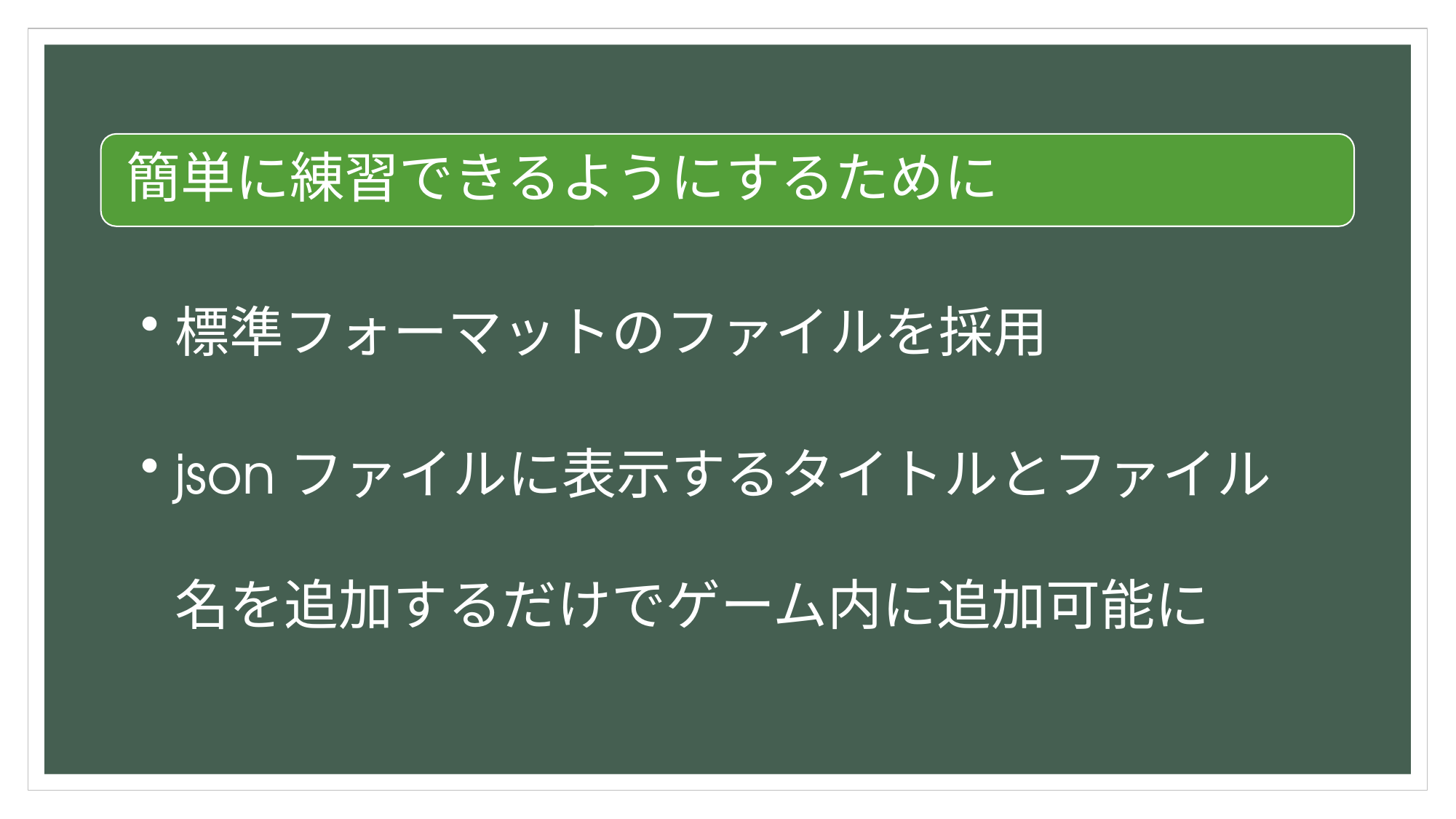

簡単に練習できるようにするために
標準フォーマットのファイルを採用
jsonファイルに表示するタイトルとファイル名を追加するだけでゲーム内に追加可能に